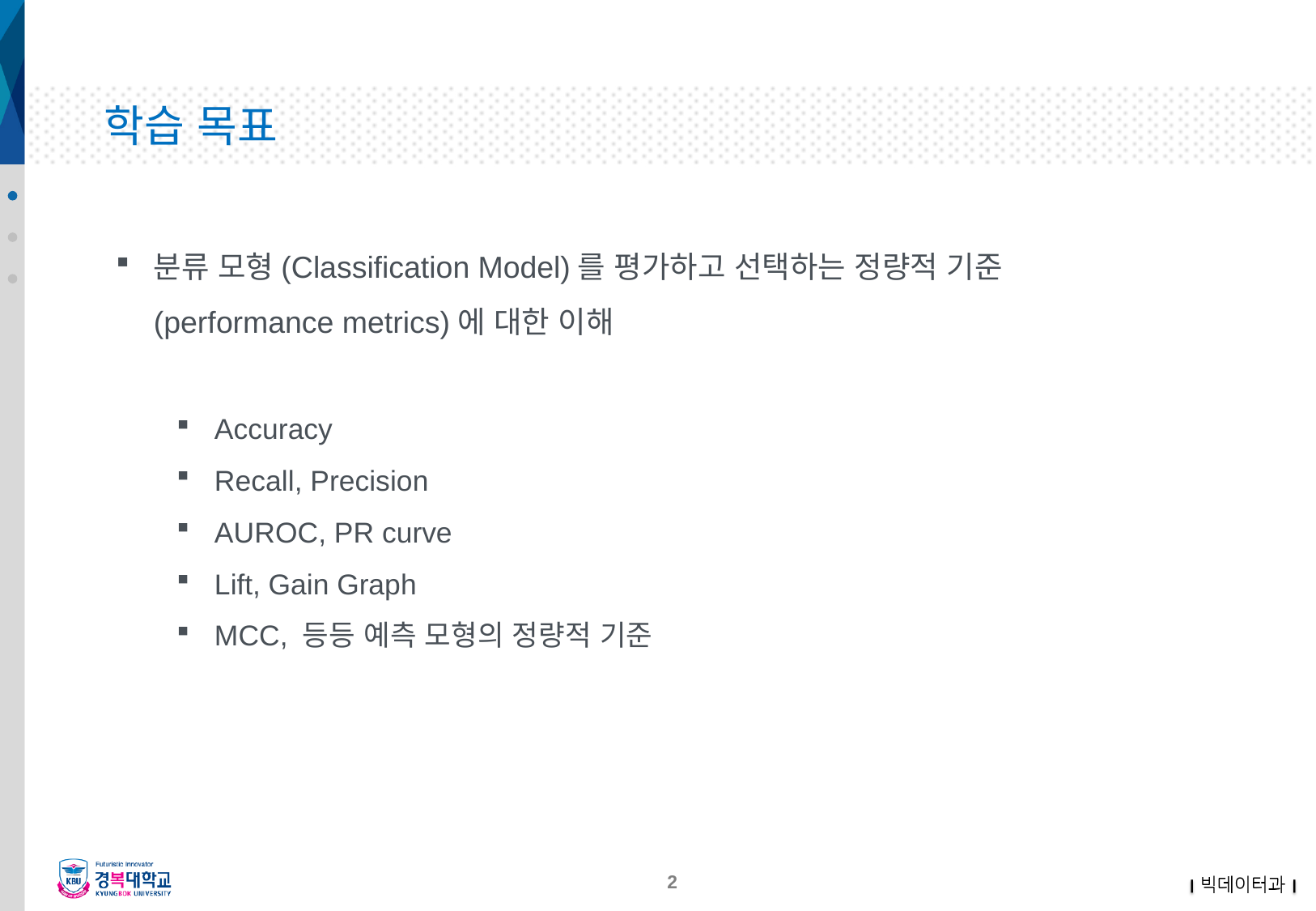

# 학습 목표
분류 모형(Classification Model)를 평가하고 선택하는 정량적 기준 (performance metrics)에 대한 이해

Accuracy
Recall, Precision
AUROC, PR curve
Lift, Gain Graph
MCC, 등등 예측 모형의 정량적 기준